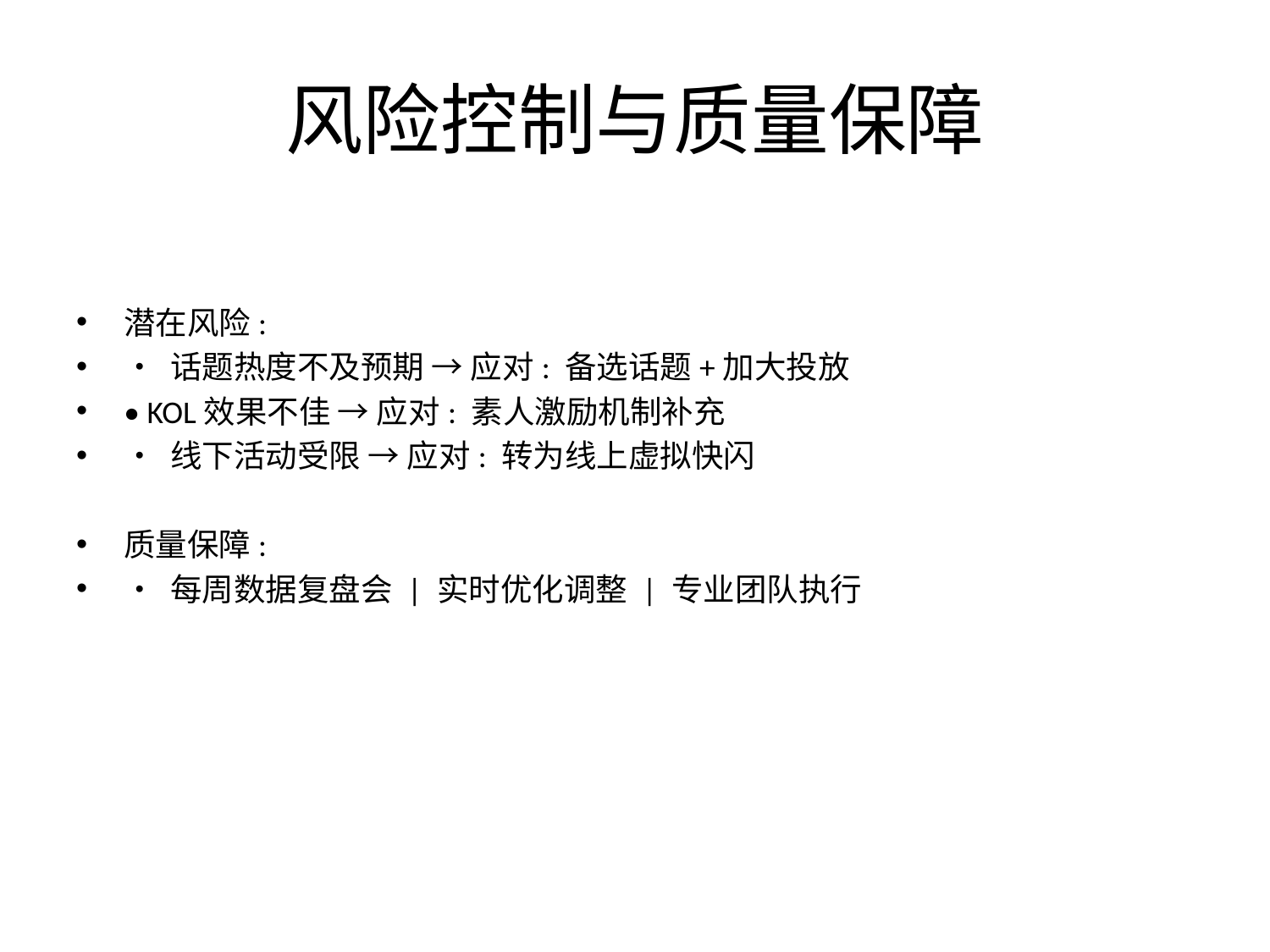

# 风险控制与质量保障

潜在风险:
• 话题热度不及预期 → 应对: 备选话题+加大投放
• KOL效果不佳 → 应对: 素人激励机制补充
• 线下活动受限 → 应对: 转为线上虚拟快闪

质量保障:
• 每周数据复盘会 | 实时优化调整 | 专业团队执行